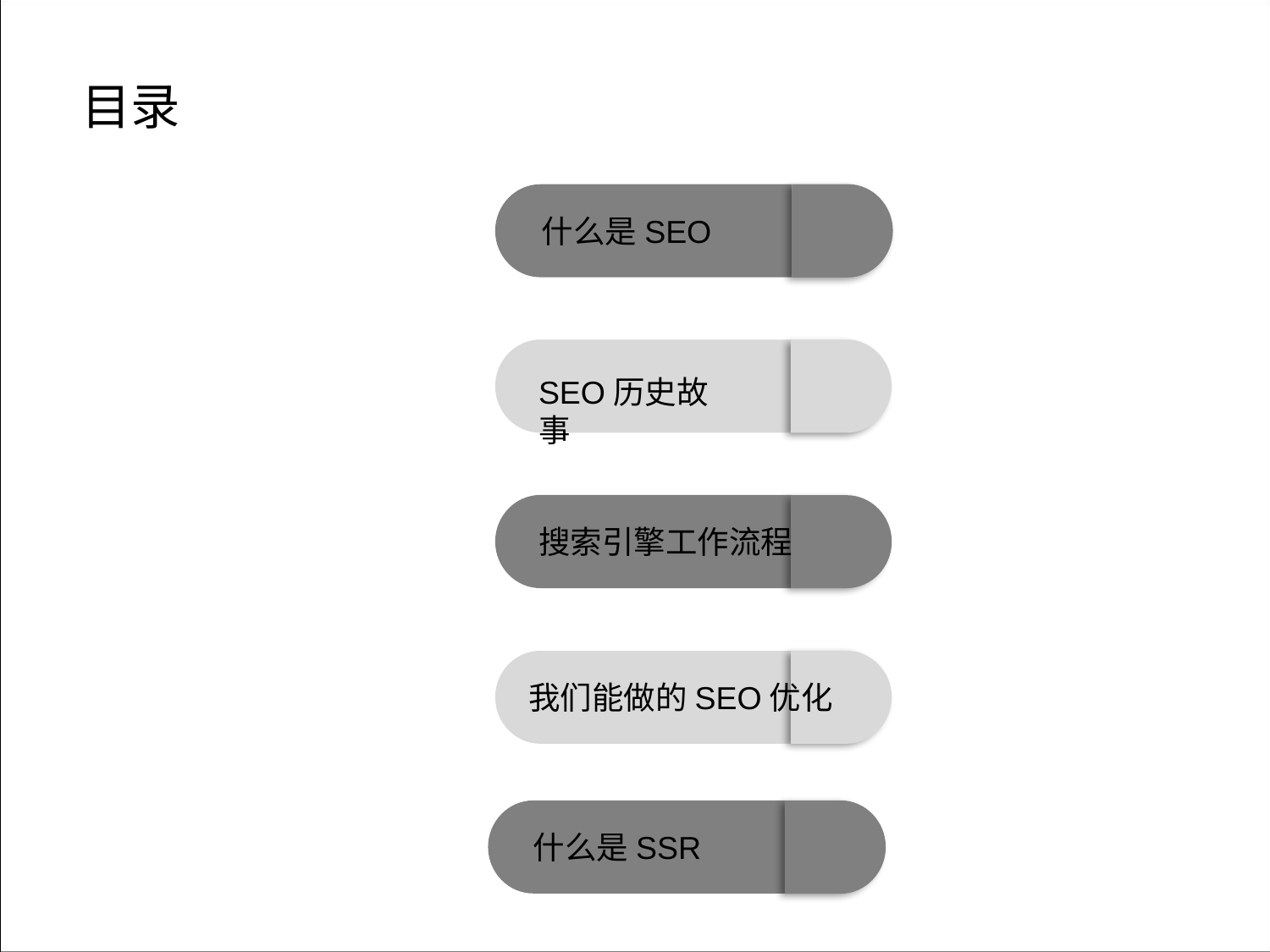

目录

什么是SEO
点击添加文本

SEO历史故事
点击添加文本

搜索引擎工作流程
点击添加文本

我们能做的SEO优化
点击添加文本

什么是SSR